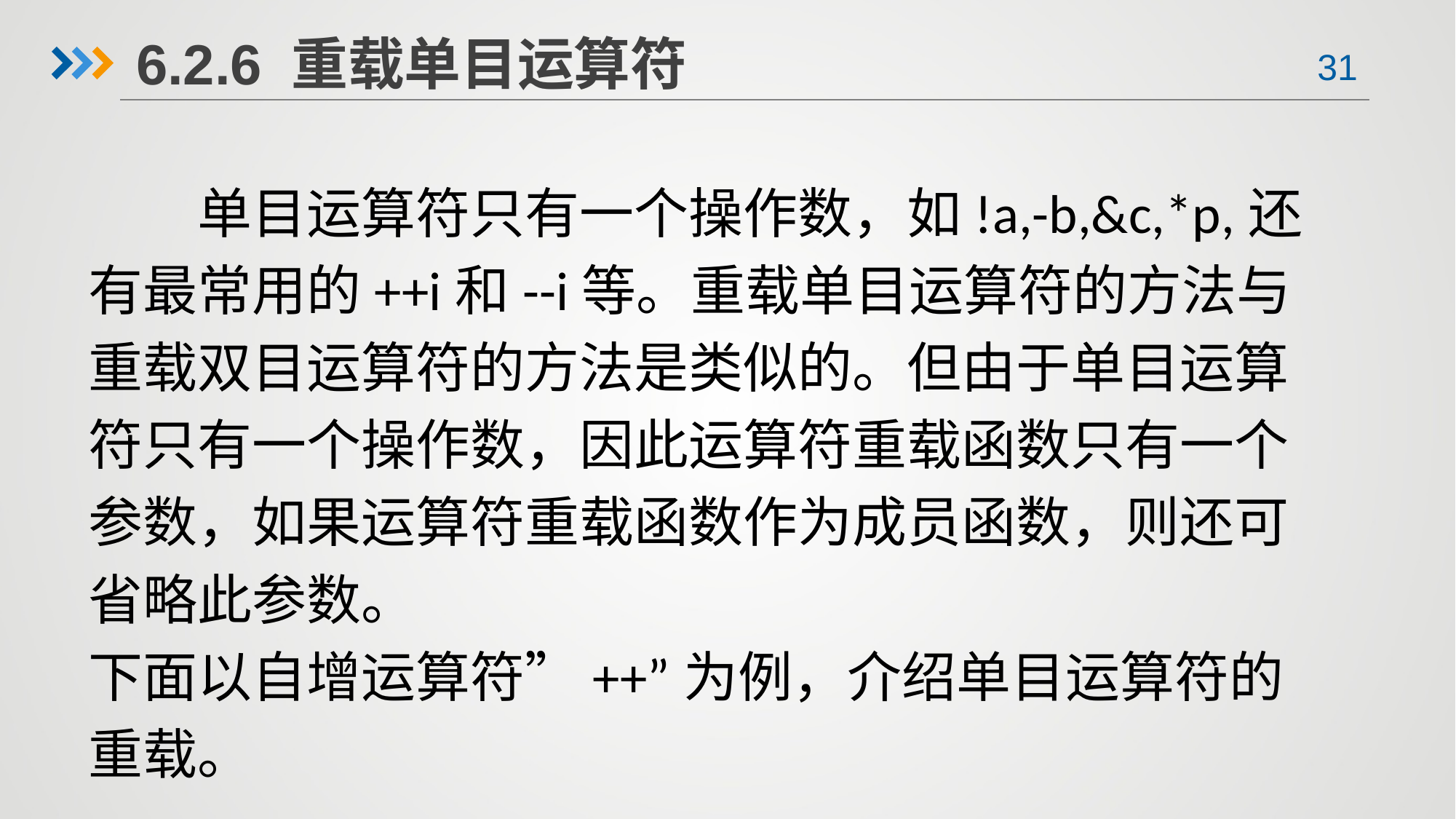

6.2.6 重载单目运算符
	单目运算符只有一个操作数，如!a,-b,&c,*p,还有最常用的++i和--i等。重载单目运算符的方法与重载双目运算符的方法是类似的。但由于单目运算符只有一个操作数，因此运算符重载函数只有一个参数，如果运算符重载函数作为成员函数，则还可省略此参数。
下面以自增运算符”++”为例，介绍单目运算符的重载。